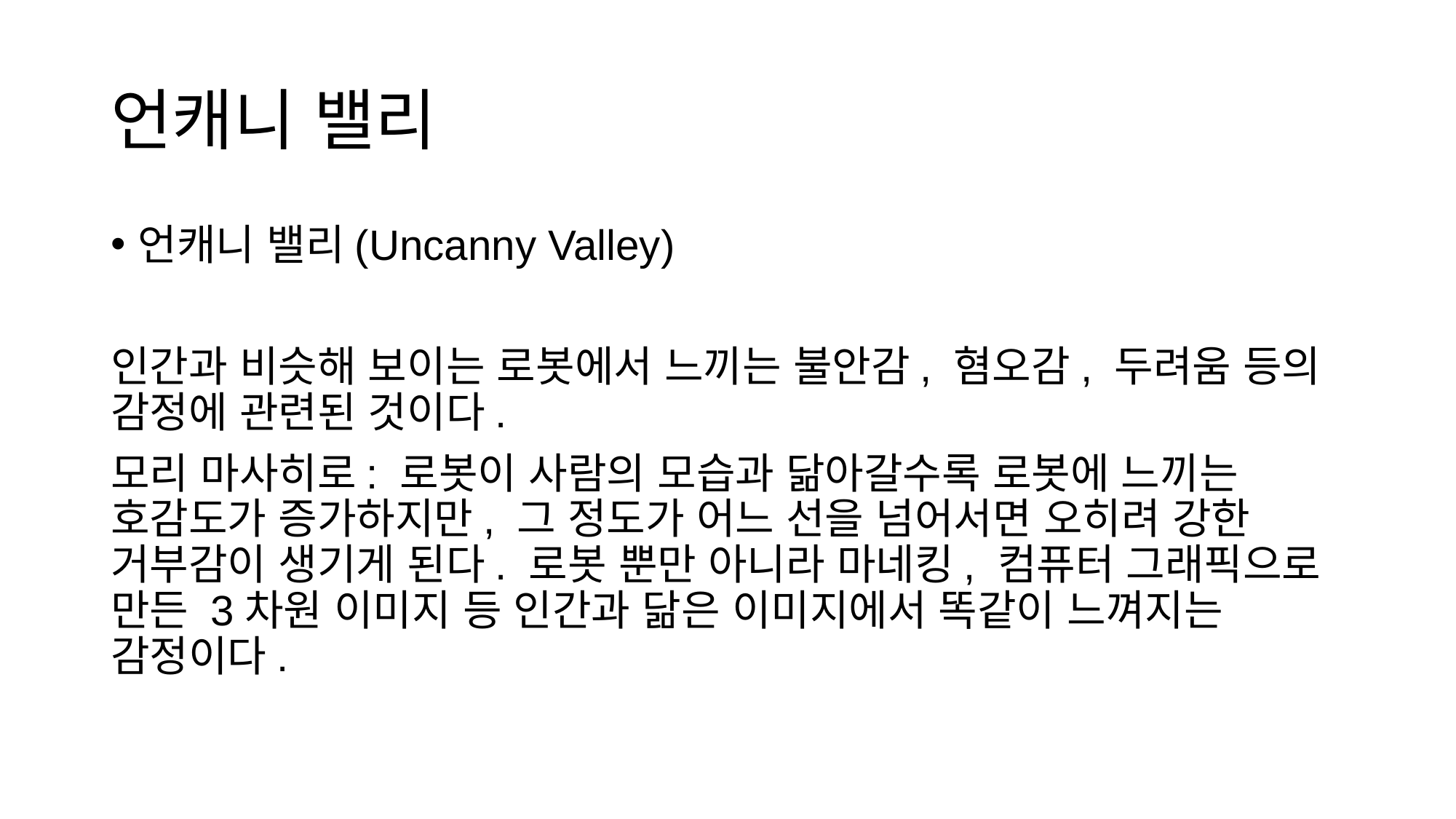

# 언캐니 밸리
언캐니 밸리(Uncanny Valley)

인간과 비슷해 보이는 로봇에서 느끼는 불안감, 혐오감, 두려움 등의 감정에 관련된 것이다.
모리 마사히로: 로봇이 사람의 모습과 닮아갈수록 로봇에 느끼는 호감도가 증가하지만, 그 정도가 어느 선을 넘어서면 오히려 강한 거부감이 생기게 된다. 로봇 뿐만 아니라 마네킹, 컴퓨터 그래픽으로 만든 3차원 이미지 등 인간과 닮은 이미지에서 똑같이 느껴지는 감정이다.